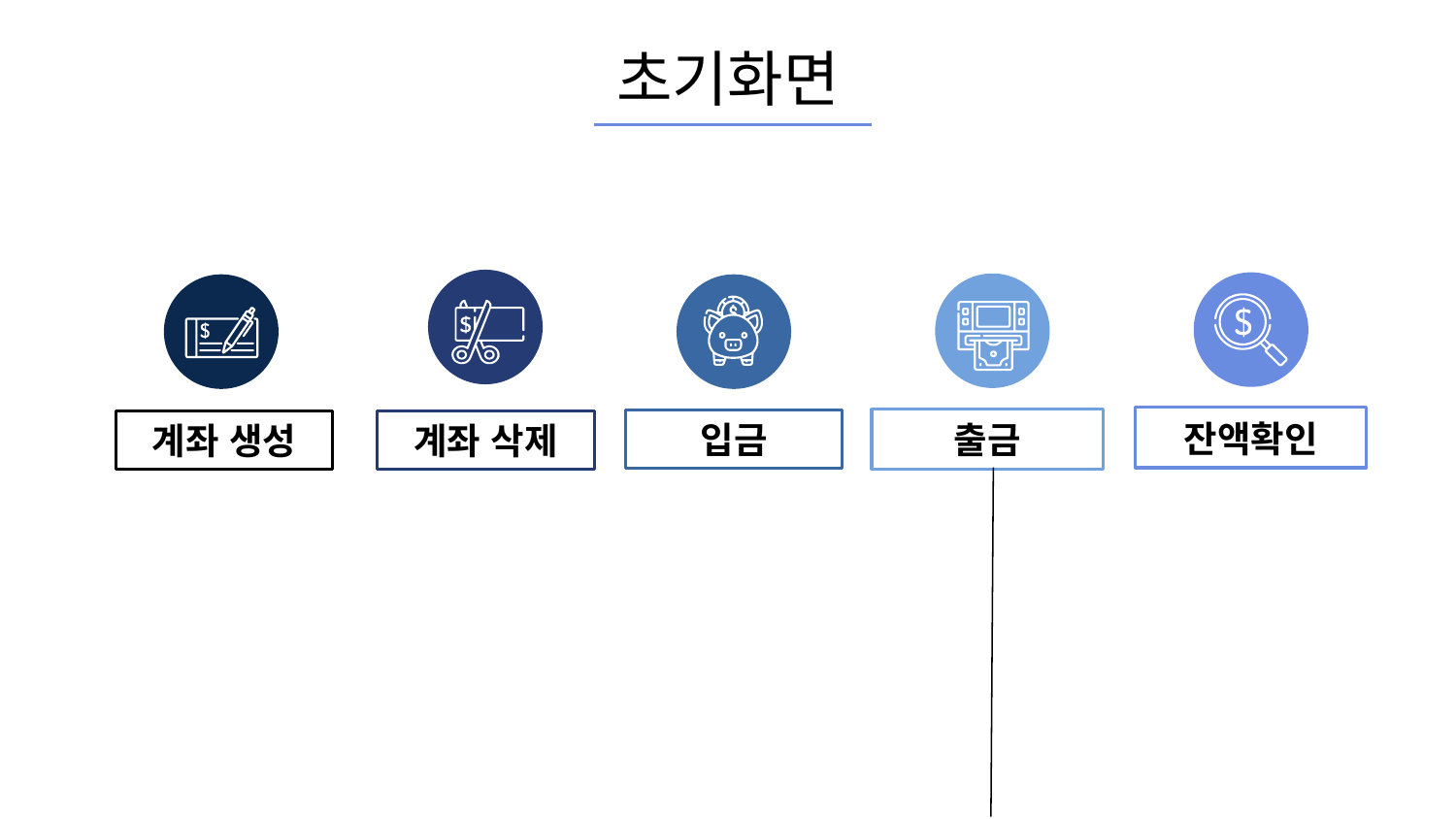

# 초기화면

잔액확인
출금
입금
계좌 삭제
계좌 생성